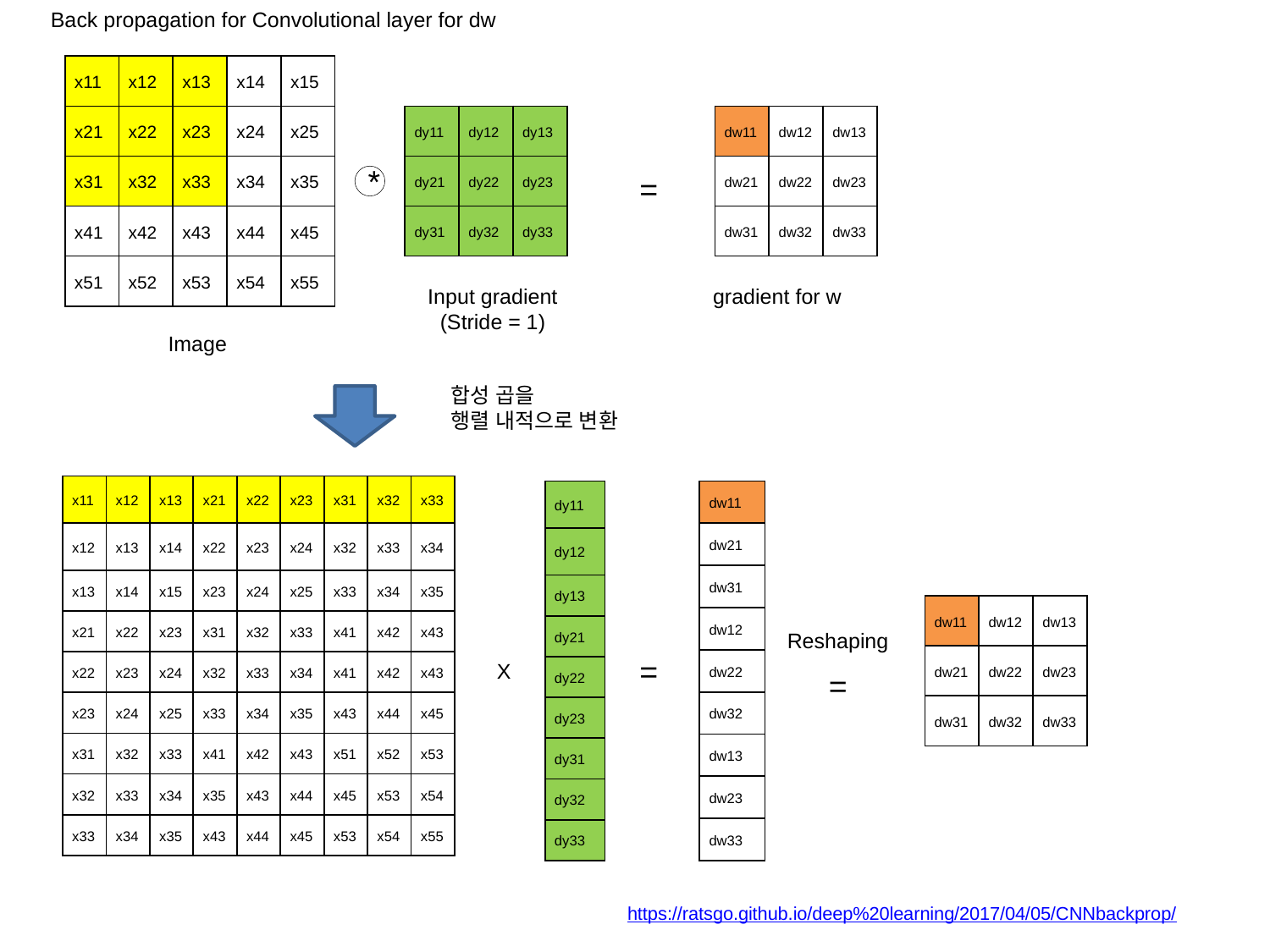

Back propagation for Convolutional layer for dw
| x11 | x12 | x13 | x14 | x15 |
| --- | --- | --- | --- | --- |
| x21 | x22 | x23 | x24 | x25 |
| x31 | x32 | x33 | x34 | x35 |
| x41 | x42 | x43 | x44 | x45 |
| x51 | x52 | x53 | x54 | x55 |
| dy11 | dy12 | dy13 |
| --- | --- | --- |
| dy21 | dy22 | dy23 |
| dy31 | dy32 | dy33 |
| dw11 | dw12 | dw13 |
| --- | --- | --- |
| dw21 | dw22 | dw23 |
| dw31 | dw32 | dw33 |
=
*
Input gradient
(Stride = 1)
gradient for w
Image
합성 곱을
행렬 내적으로 변환

| x11 | x12 | x13 | x21 | x22 | x23 | x31 | x32 | x33 |
| --- | --- | --- | --- | --- | --- | --- | --- | --- |
| x12 | x13 | x14 | x22 | x23 | x24 | x32 | x33 | x34 |
| x13 | x14 | x15 | x23 | x24 | x25 | x33 | x34 | x35 |
| x21 | x22 | x23 | x31 | x32 | x33 | x41 | x42 | x43 |
| x22 | x23 | x24 | x32 | x33 | x34 | x41 | x42 | x43 |
| x23 | x24 | x25 | x33 | x34 | x35 | x43 | x44 | x45 |
| x31 | x32 | x33 | x41 | x42 | x43 | x51 | x52 | x53 |
| x32 | x33 | x34 | x35 | x43 | x44 | x45 | x53 | x54 |
| x33 | x34 | x35 | x43 | x44 | x45 | x53 | x54 | x55 |
| dy11 |
| --- |
| dy12 |
| dy13 |
| dy21 |
| dy22 |
| dy23 |
| dy31 |
| dy32 |
| dy33 |
| dw11 |
| --- |
| dw21 |
| dw31 |
| dw12 |
| dw22 |
| dw32 |
| dw13 |
| dw23 |
| dw33 |
| dw11 | dw12 | dw13 |
| --- | --- | --- |
| dw21 | dw22 | dw23 |
| dw31 | dw32 | dw33 |
Reshaping
=
X
=
https://ratsgo.github.io/deep%20learning/2017/04/05/CNNbackprop/